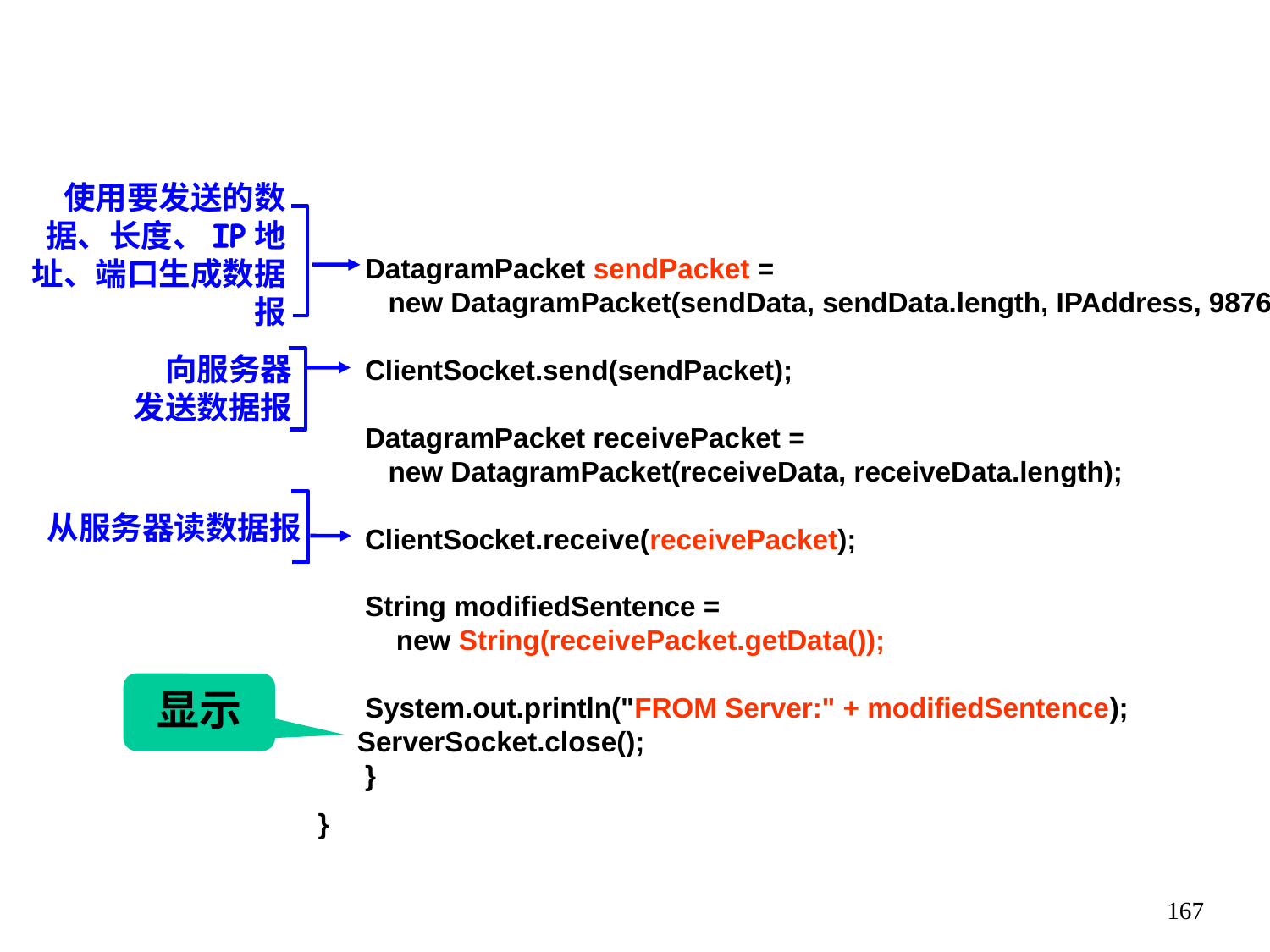

#
使用要发送的数据、长度、IP地址、端口生成数据报

      DatagramPacket sendPacket =
         new DatagramPacket(sendData, sendData.length, IPAddress, 9876);

      ClientSocket.send(sendPacket);

      DatagramPacket receivePacket =
         new DatagramPacket(receiveData, receiveData.length);

      ClientSocket.receive(receivePacket);

      String modifiedSentence =
          new String(receivePacket.getData());

      System.out.println("FROM Server:" + modifiedSentence);
     ServerSocket.close();
      }
}

向服务器
发送数据报

从服务器读数据报

显示
167